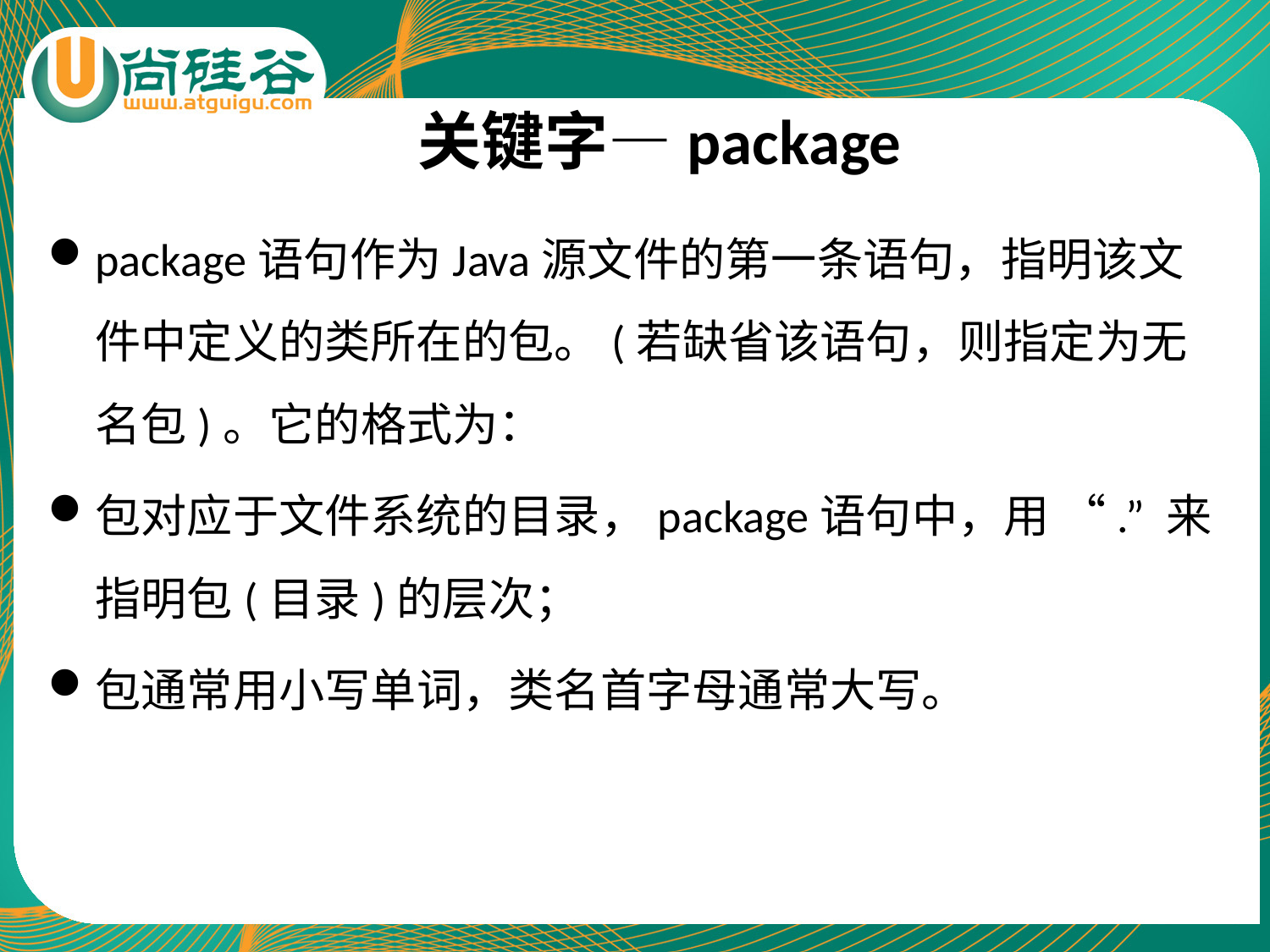

# 关键字—package
package语句作为Java源文件的第一条语句，指明该文件中定义的类所在的包。(若缺省该语句，则指定为无名包)。它的格式为：
包对应于文件系统的目录，package语句中，用 “.” 来指明包(目录)的层次；
包通常用小写单词，类名首字母通常大写。